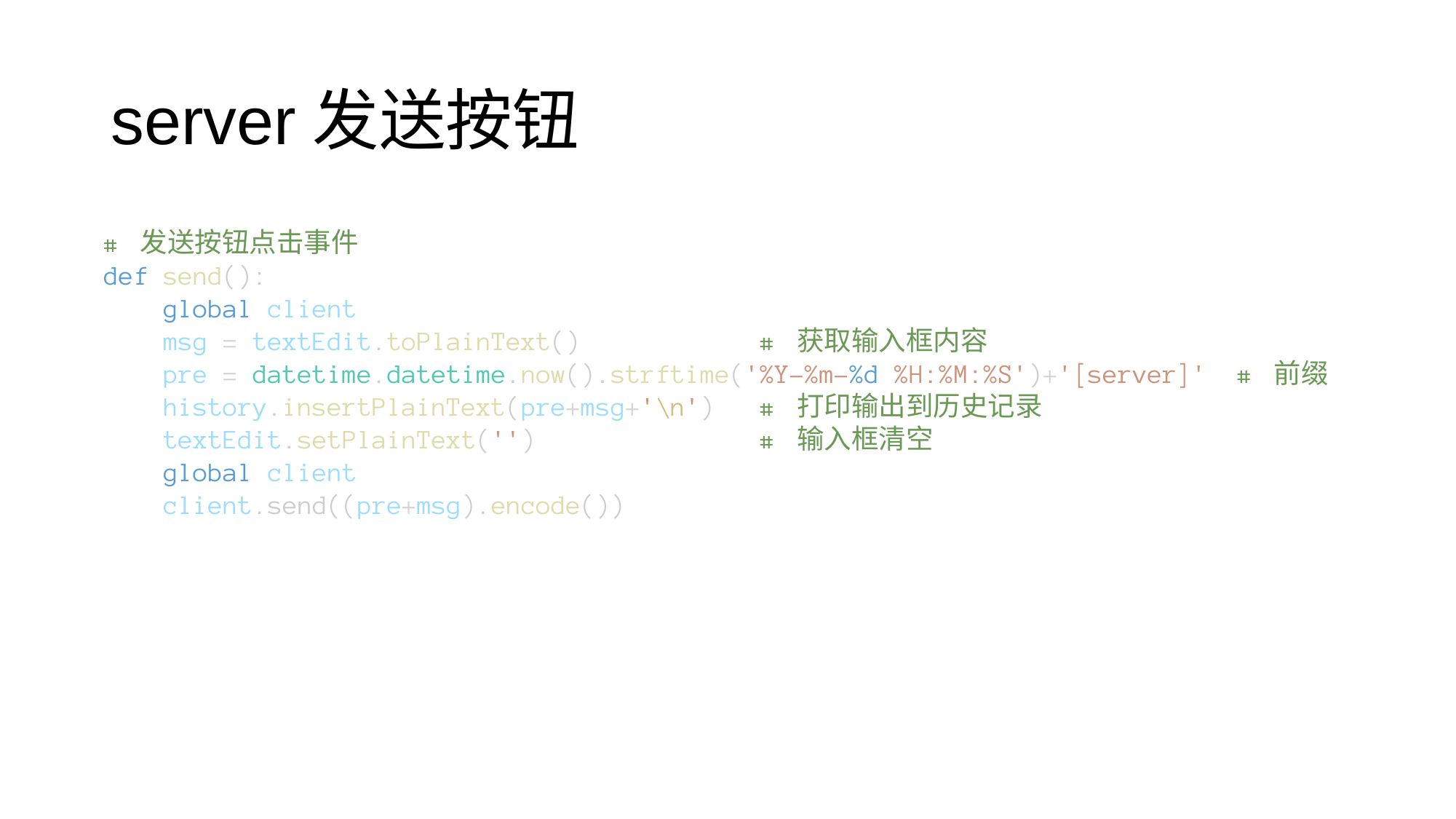

# server发送按钮
# 发送按钮点击事件
def send():
    global client
    msg = textEdit.toPlainText()            # 获取输入框内容
    pre = datetime.datetime.now().strftime('%Y-%m-%d %H:%M:%S')+'[server]'  # 前缀
    history.insertPlainText(pre+msg+'\n')   # 打印输出到历史记录
    textEdit.setPlainText('')               # 输入框清空
    global client
    client.send((pre+msg).encode())